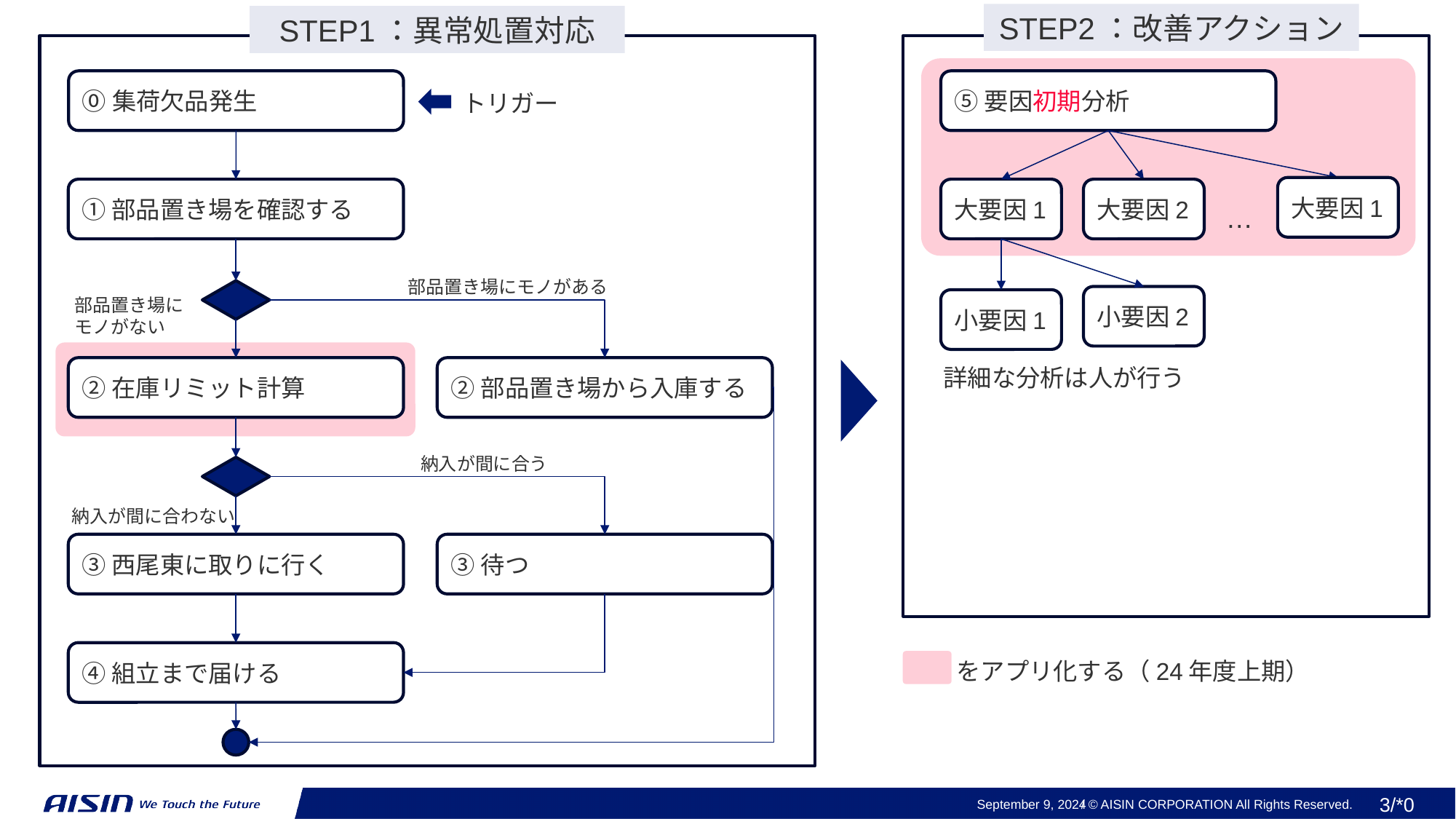

STEP2：改善アクション
STEP1：異常処置対応

⓪集荷欠品発生
⑤要因初期分析
トリガー

大要因1
大要因2
①部品置き場を確認する
大要因1
…
部品置き場にモノがある

小要因2
部品置き場に
モノがない
小要因1

②部品置き場から入庫する
詳細な分析は人が行う
②在庫リミット計算

納入が間に合う

納入が間に合わない
➂西尾東に取りに行く
➂待つ
④組立まで届ける
をアプリ化する（24年度上期）

September 9, 2024